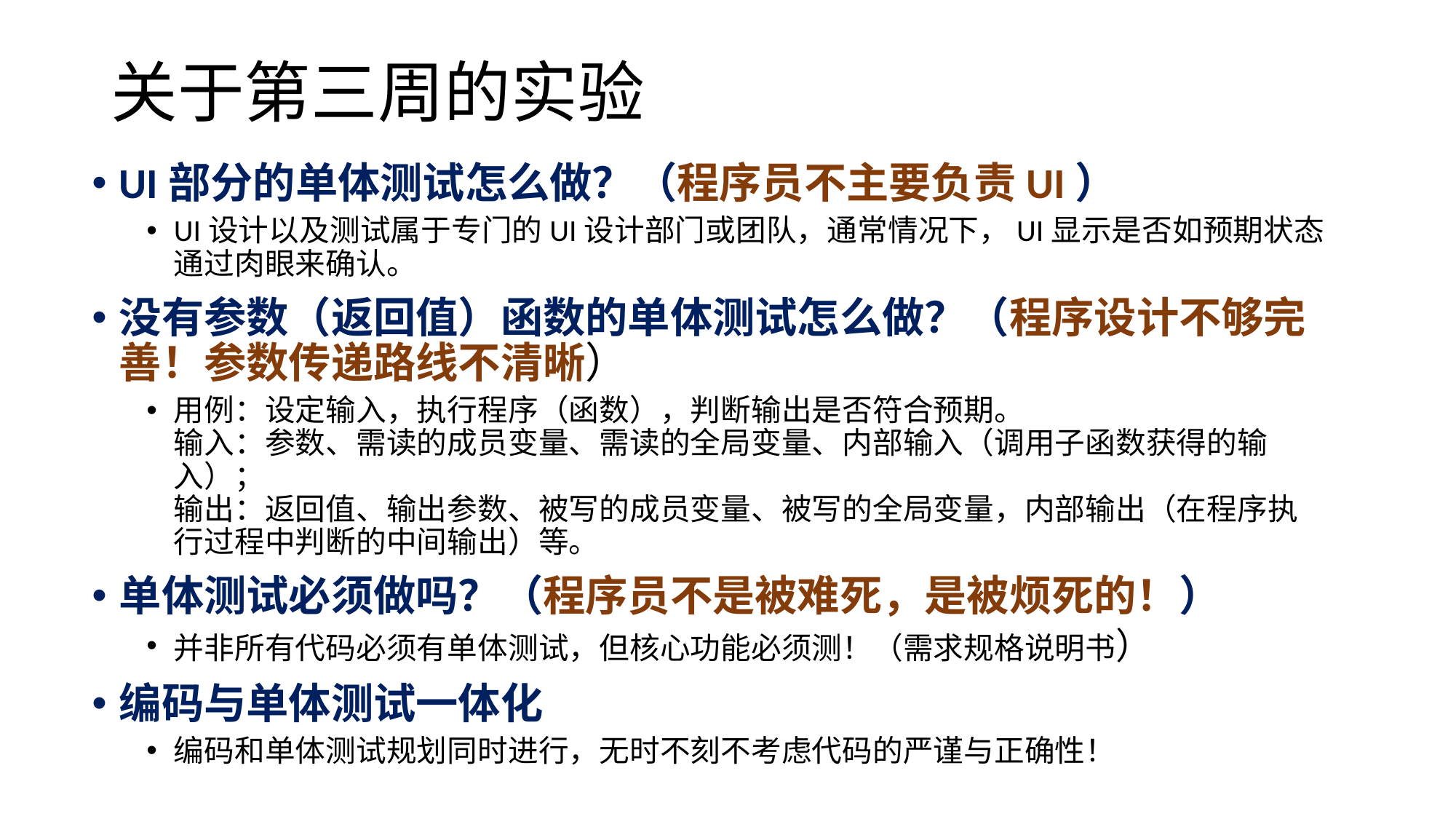

# 关于第三周的实验
UI部分的单体测试怎么做？（程序员不主要负责UI）
UI设计以及测试属于专门的UI设计部门或团队，通常情况下，UI显示是否如预期状态通过肉眼来确认。
没有参数（返回值）函数的单体测试怎么做？（程序设计不够完善！参数传递路线不清晰）
用例：设定输入，执行程序（函数），判断输出是否符合预期。
输入：参数、需读的成员变量、需读的全局变量、内部输入（调用子函数获得的输入）；
输出：返回值、输出参数、被写的成员变量、被写的全局变量，内部输出（在程序执行过程中判断的中间输出）等。
单体测试必须做吗？（程序员不是被难死，是被烦死的！）
并非所有代码必须有单体测试，但核心功能必须测！（需求规格说明书）
编码与单体测试一体化
编码和单体测试规划同时进行，无时不刻不考虑代码的严谨与正确性！